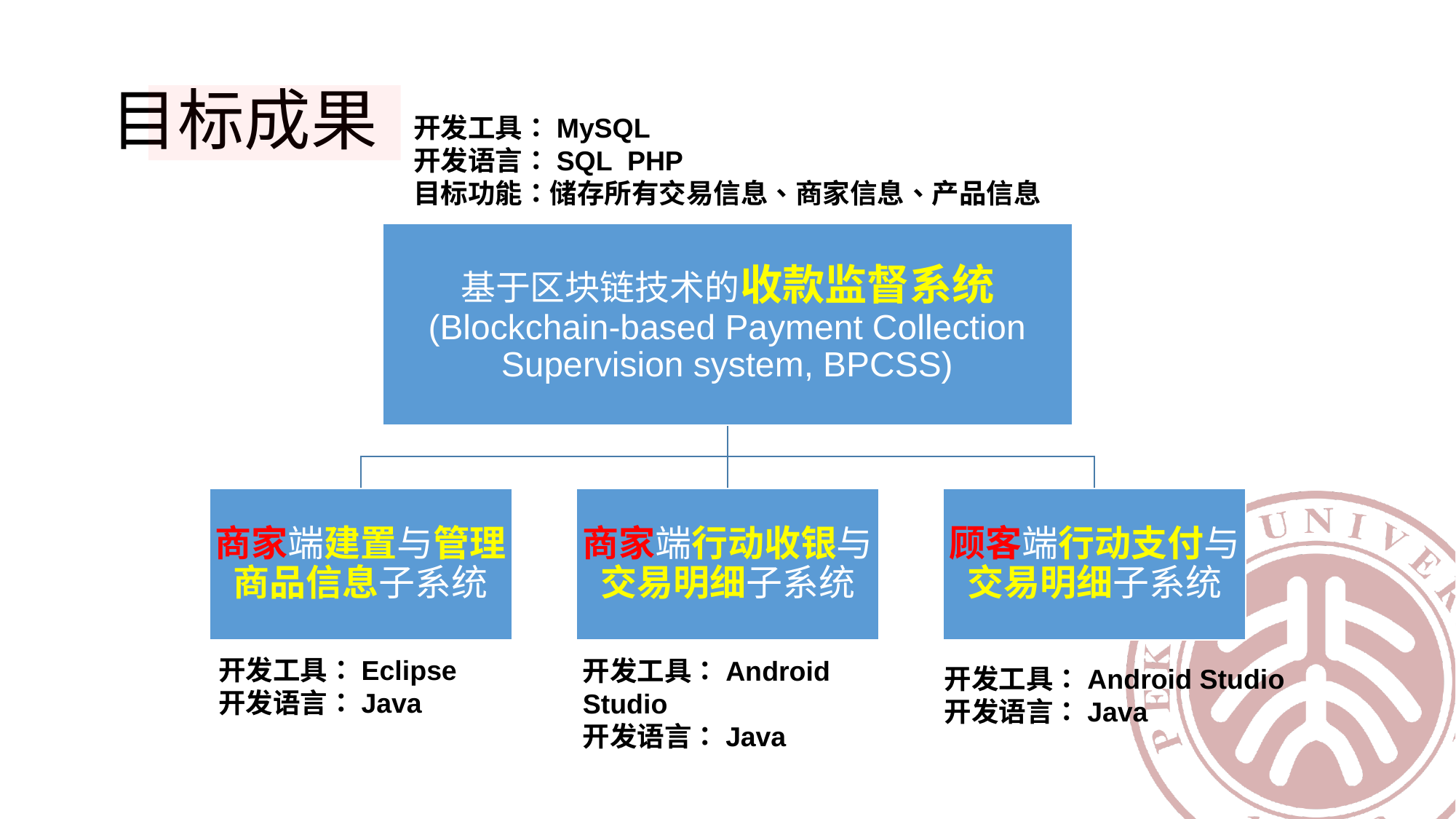

# 目标成果

开发工具：MySQL
开发语言：SQL  PHP
目标功能：储存所有交易信息、商家信息、产品信息
基于区块链技术的收款监督系统 (Blockchain-based Payment Collection Supervision system, BPCSS)
商家端建置与管理商品信息子系统
商家端行动收银与交易明细子系统
顾客端行动支付与交易明细子系统
开发工具：Eclipse
开发语言：Java

开发工具：Android Studio
开发语言：Java

开发工具：Android Studio
开发语言：Java